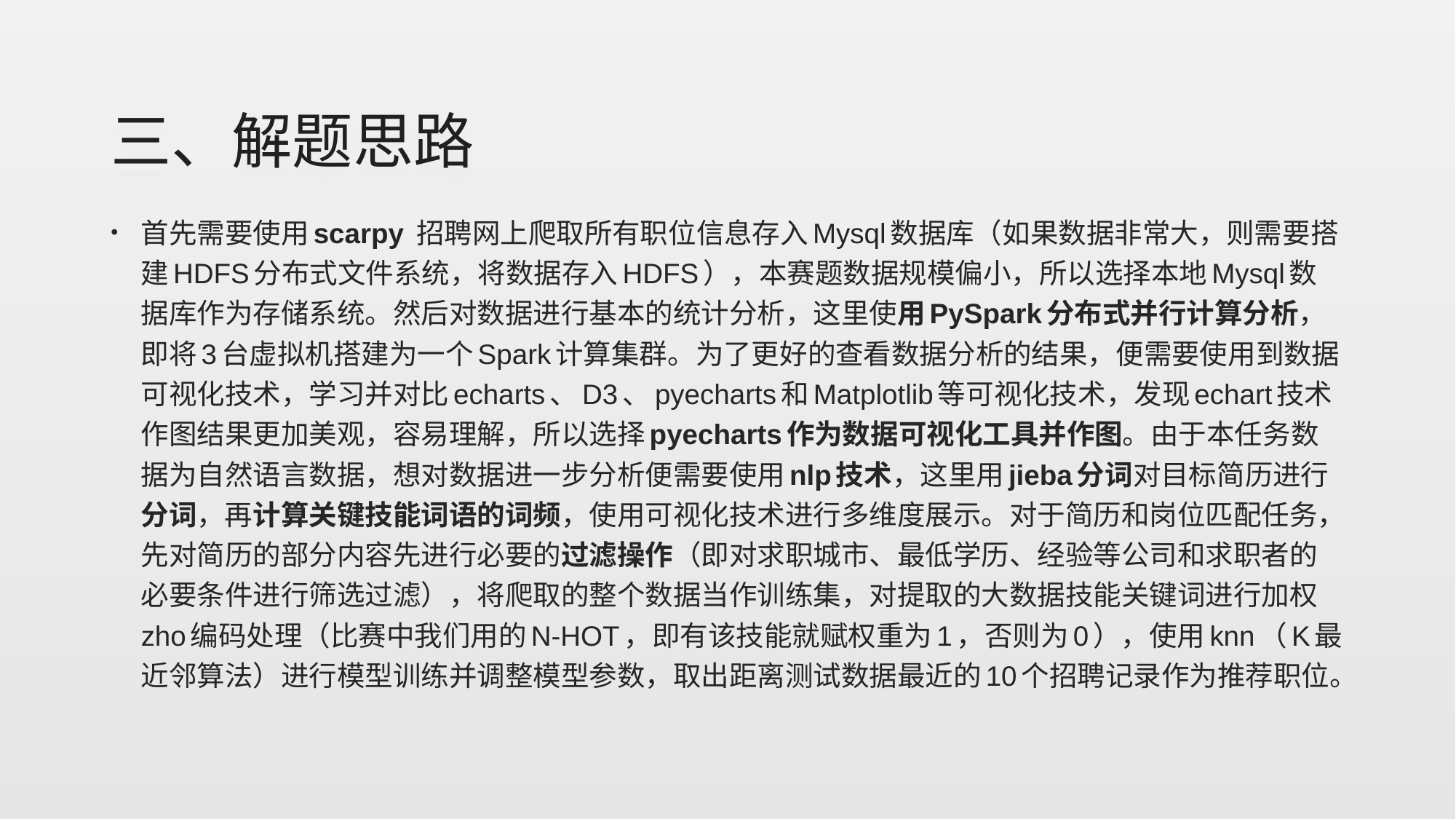

# 三、解题思路
首先需要使用scarpy 招聘网上爬取所有职位信息存入Mysql数据库（如果数据非常大，则需要搭建HDFS分布式文件系统，将数据存入HDFS），本赛题数据规模偏小，所以选择本地Mysql数据库作为存储系统。然后对数据进行基本的统计分析，这里使用PySpark分布式并行计算分析，即将3台虚拟机搭建为一个Spark计算集群。为了更好的查看数据分析的结果，便需要使用到数据可视化技术，学习并对比echarts、D3、pyecharts和Matplotlib等可视化技术，发现echart技术作图结果更加美观，容易理解，所以选择pyecharts作为数据可视化工具并作图。由于本任务数据为自然语言数据，想对数据进一步分析便需要使用nlp技术，这里用jieba分词对目标简历进行分词，再计算关键技能词语的词频，使用可视化技术进行多维度展示。对于简历和岗位匹配任务，先对简历的部分内容先进行必要的过滤操作（即对求职城市、最低学历、经验等公司和求职者的必要条件进行筛选过滤），将爬取的整个数据当作训练集，对提取的大数据技能关键词进行加权zho编码处理（比赛中我们用的N-HOT，即有该技能就赋权重为1，否则为0），使用knn（K最近邻算法）进行模型训练并调整模型参数，取出距离测试数据最近的10个招聘记录作为推荐职位。